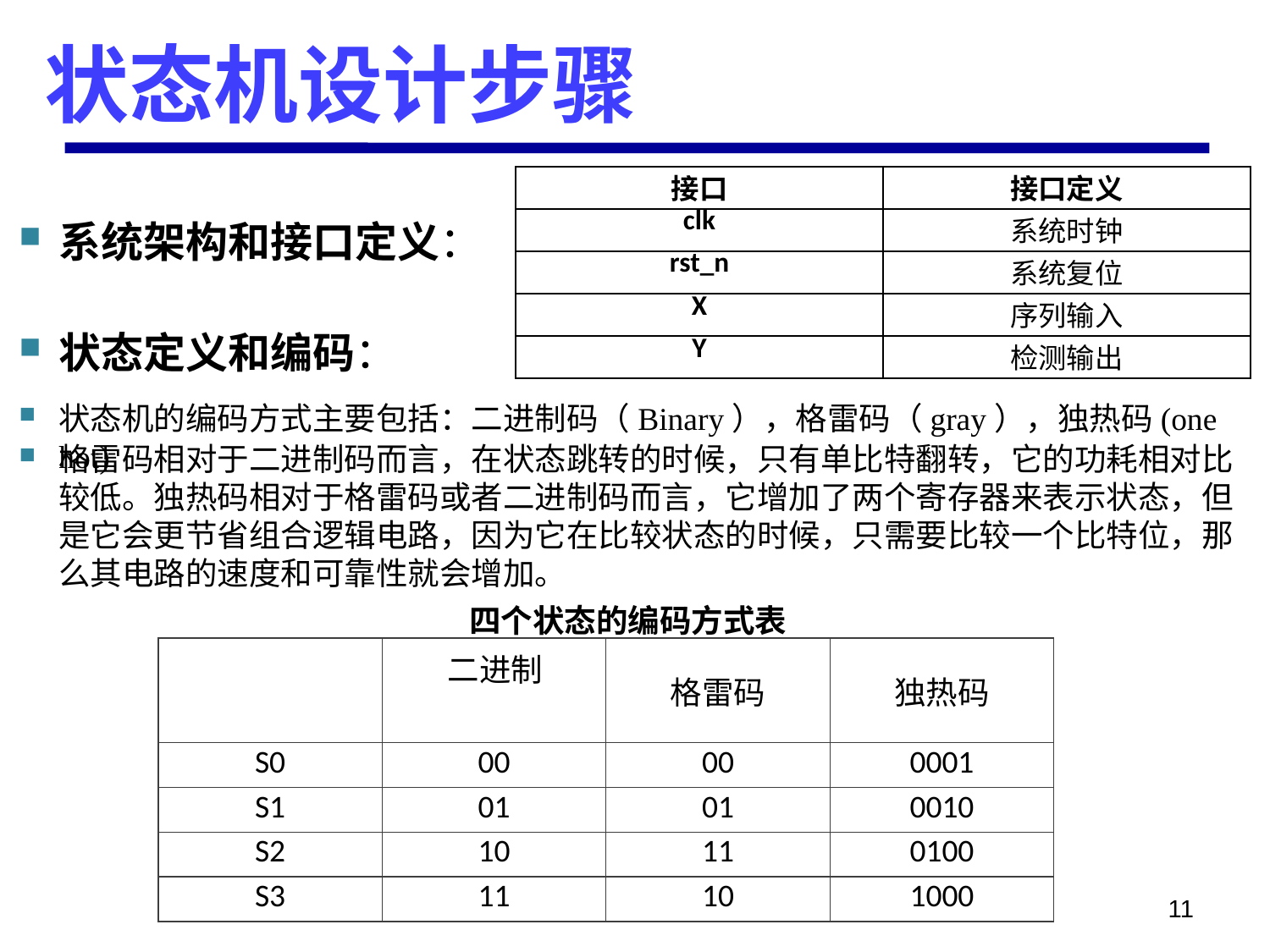

# 状态机设计步骤
| 接口 | 接口定义 |
| --- | --- |
| clk | 系统时钟 |
| rst\_n | 系统复位 |
| X | 序列输入 |
| Y | 检测输出 |
系统架构和接口定义：
状态定义和编码：
状态机的编码方式主要包括：二进制码（Binary），格雷码（gray），独热码(one hot)
格雷码相对于二进制码而言，在状态跳转的时候，只有单比特翻转，它的功耗相对比较低。独热码相对于格雷码或者二进制码而言，它增加了两个寄存器来表示状态，但是它会更节省组合逻辑电路，因为它在比较状态的时候，只需要比较一个比特位，那么其电路的速度和可靠性就会增加。
四个状态的编码方式表
|  | 二进制 | 格雷码 | 独热码 |
| --- | --- | --- | --- |
| S0 | 00 | 00 | 0001 |
| S1 | 01 | 01 | 0010 |
| S2 | 10 | 11 | 0100 |
| S3 | 11 | 10 | 1000 |

11